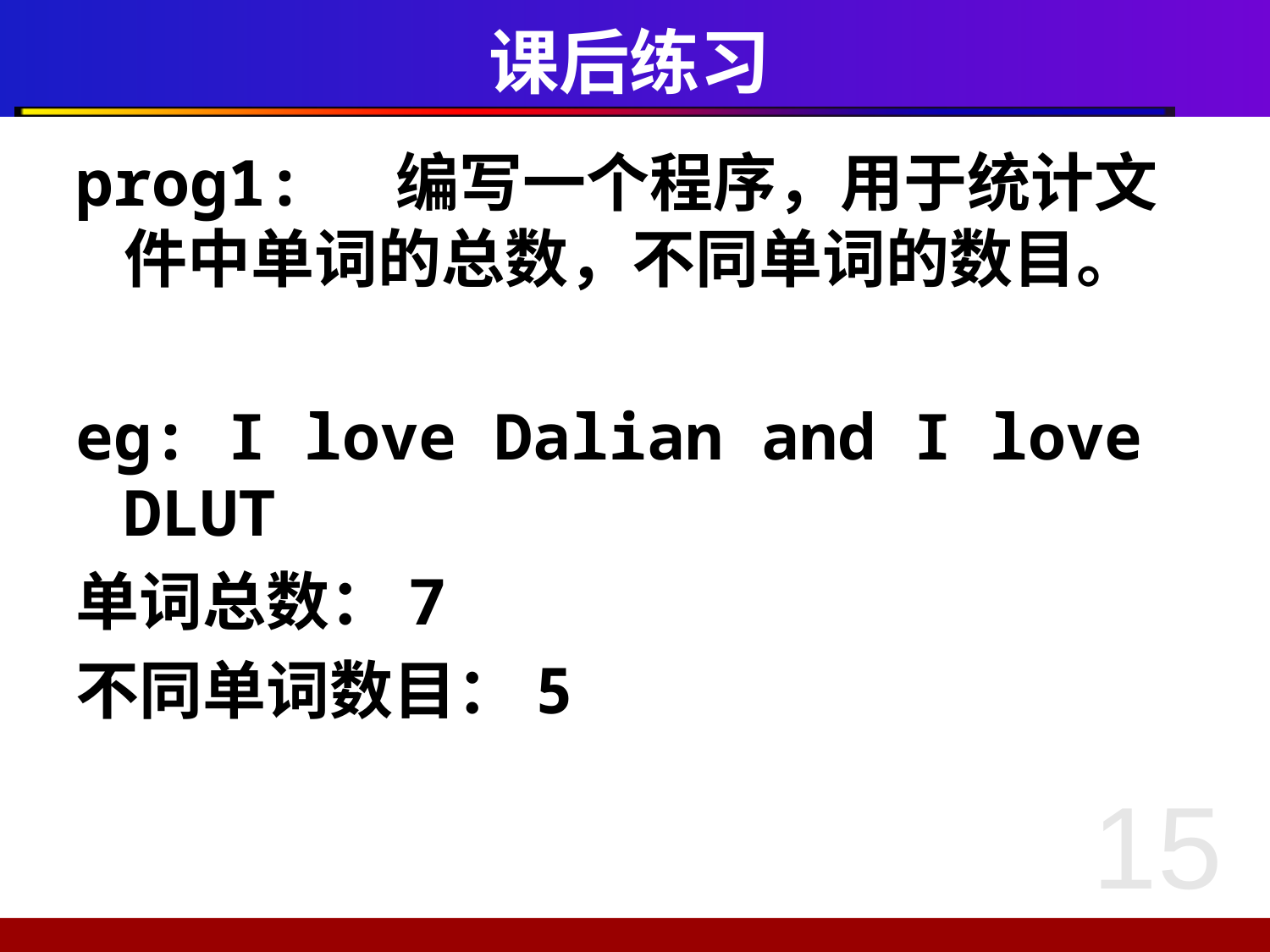

# 课后练习
prog1:  编写一个程序，用于统计文件中单词的总数，不同单词的数目。

eg: I love Dalian and I love DLUT
单词总数：7
不同单词数目：5

15